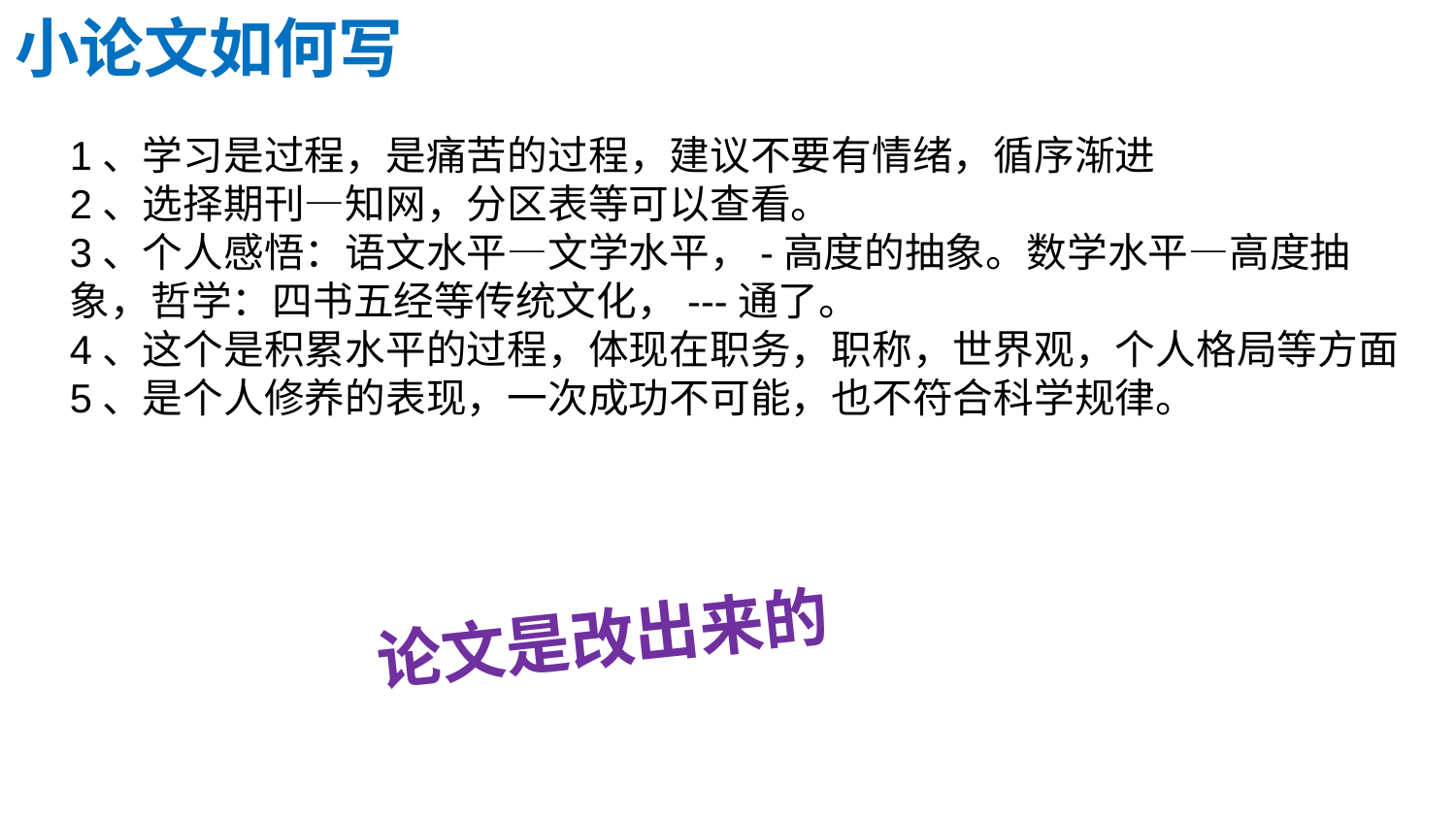

小论文如何写
1、学习是过程，是痛苦的过程，建议不要有情绪，循序渐进
2、选择期刊—知网，分区表等可以查看。
3、个人感悟：语文水平—文学水平，-高度的抽象。数学水平—高度抽象，哲学：四书五经等传统文化，---通了。
4、这个是积累水平的过程，体现在职务，职称，世界观，个人格局等方面
5、是个人修养的表现，一次成功不可能，也不符合科学规律。
论文是改出来的